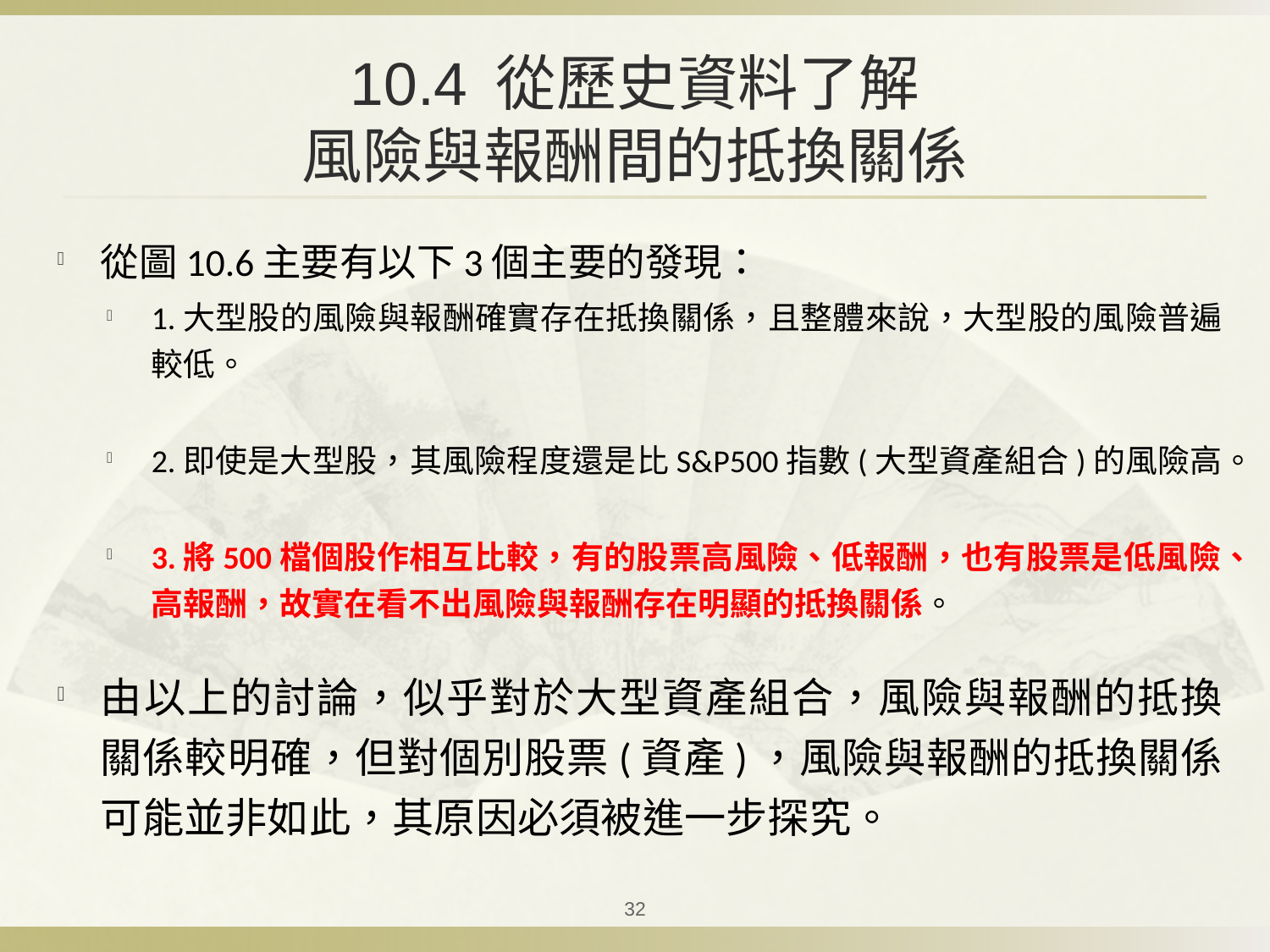

# 10.4 從歷史資料了解 風險與報酬間的抵換關係
從圖10.6主要有以下3個主要的發現：
1.大型股的風險與報酬確實存在抵換關係，且整體來說，大型股的風險普遍較低。

2.即使是大型股，其風險程度還是比S&P500指數(大型資產組合)的風險高。

3.將500檔個股作相互比較，有的股票高風險、低報酬，也有股票是低風險、高報酬，故實在看不出風險與報酬存在明顯的抵換關係。

由以上的討論，似乎對於大型資產組合，風險與報酬的抵換關係較明確，但對個別股票(資產)，風險與報酬的抵換關係可能並非如此，其原因必須被進一步探究。

32